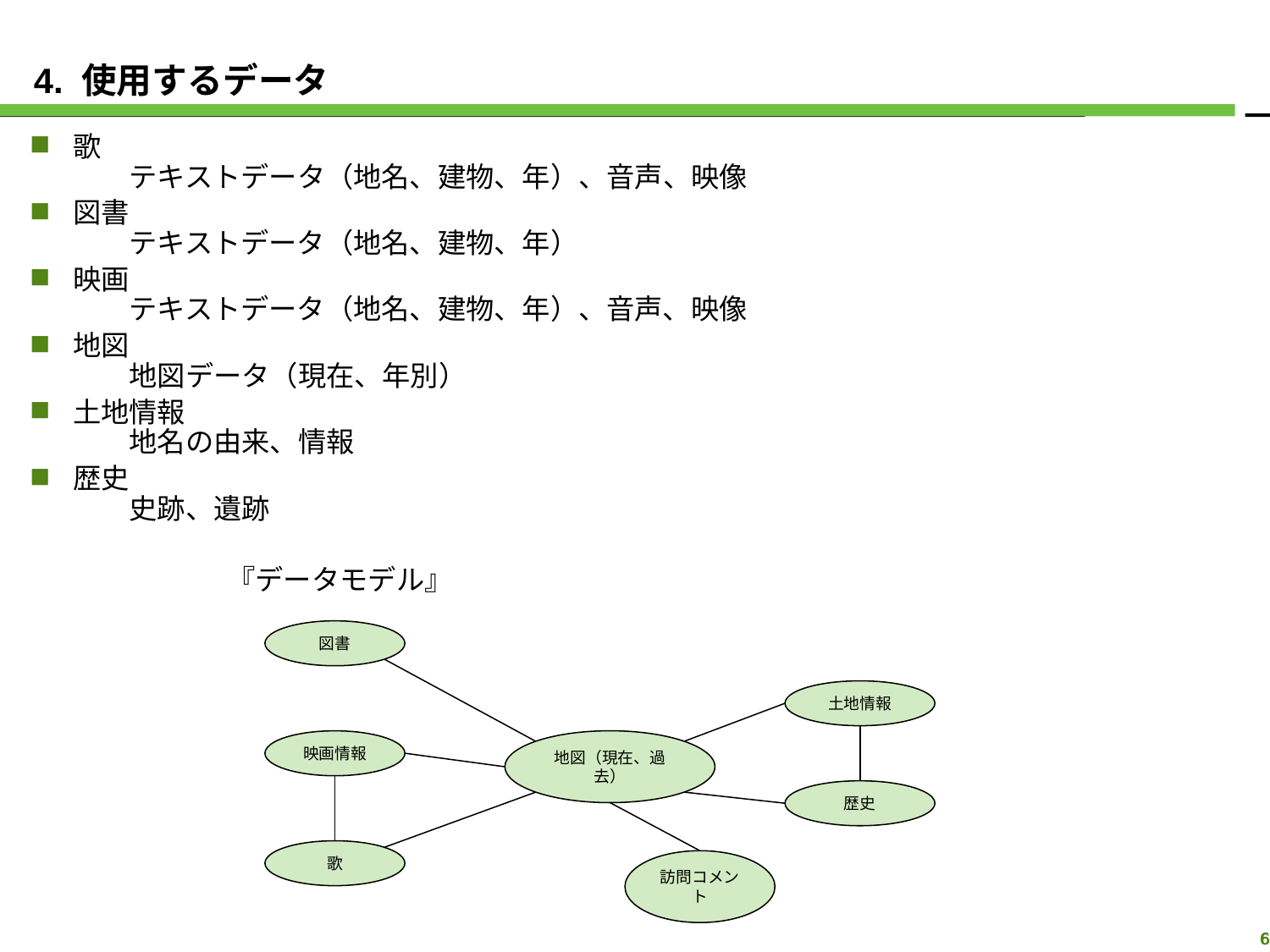

# 4. 使用するデータ
歌
　　テキストデータ（地名、建物、年）、音声、映像
図書
　　テキストデータ（地名、建物、年）
映画
　　テキストデータ（地名、建物、年）、音声、映像
地図
　　地図データ（現在、年別）
土地情報
　　地名の由来、情報
歴史
　　史跡、遺跡

『データモデル』
図書
土地情報
映画情報
地図（現在、過去）
歴史
歌
訪問コメント
6
6
6